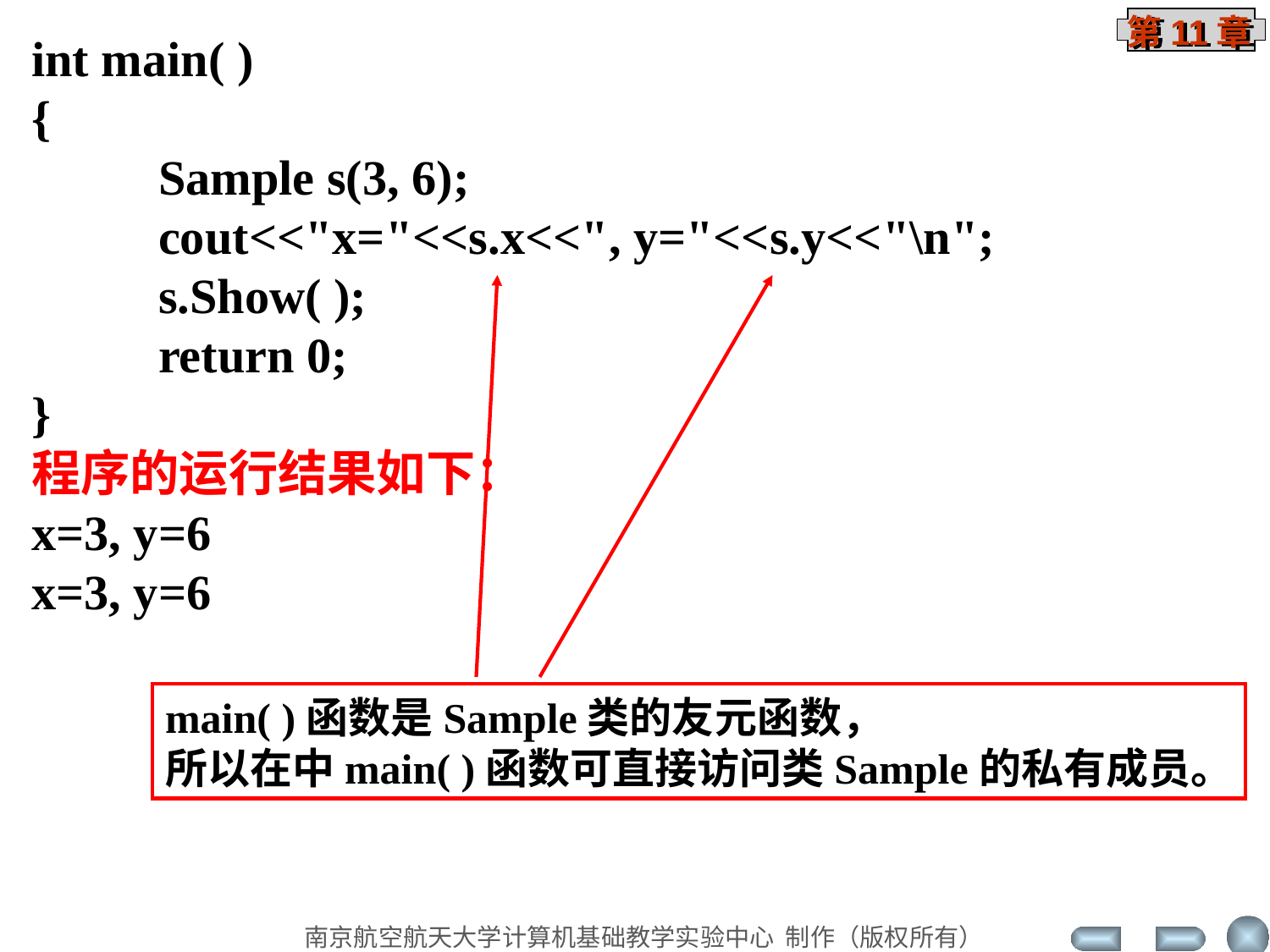

int main( )
{
	Sample s(3, 6);
	cout<<"x="<<s.x<<", y="<<s.y<<"\n";
	s.Show( );
	return 0;
}
程序的运行结果如下：
x=3, y=6
x=3, y=6

main( )函数是Sample类的友元函数，
所以在中main( )函数可直接访问类Sample的私有成员。